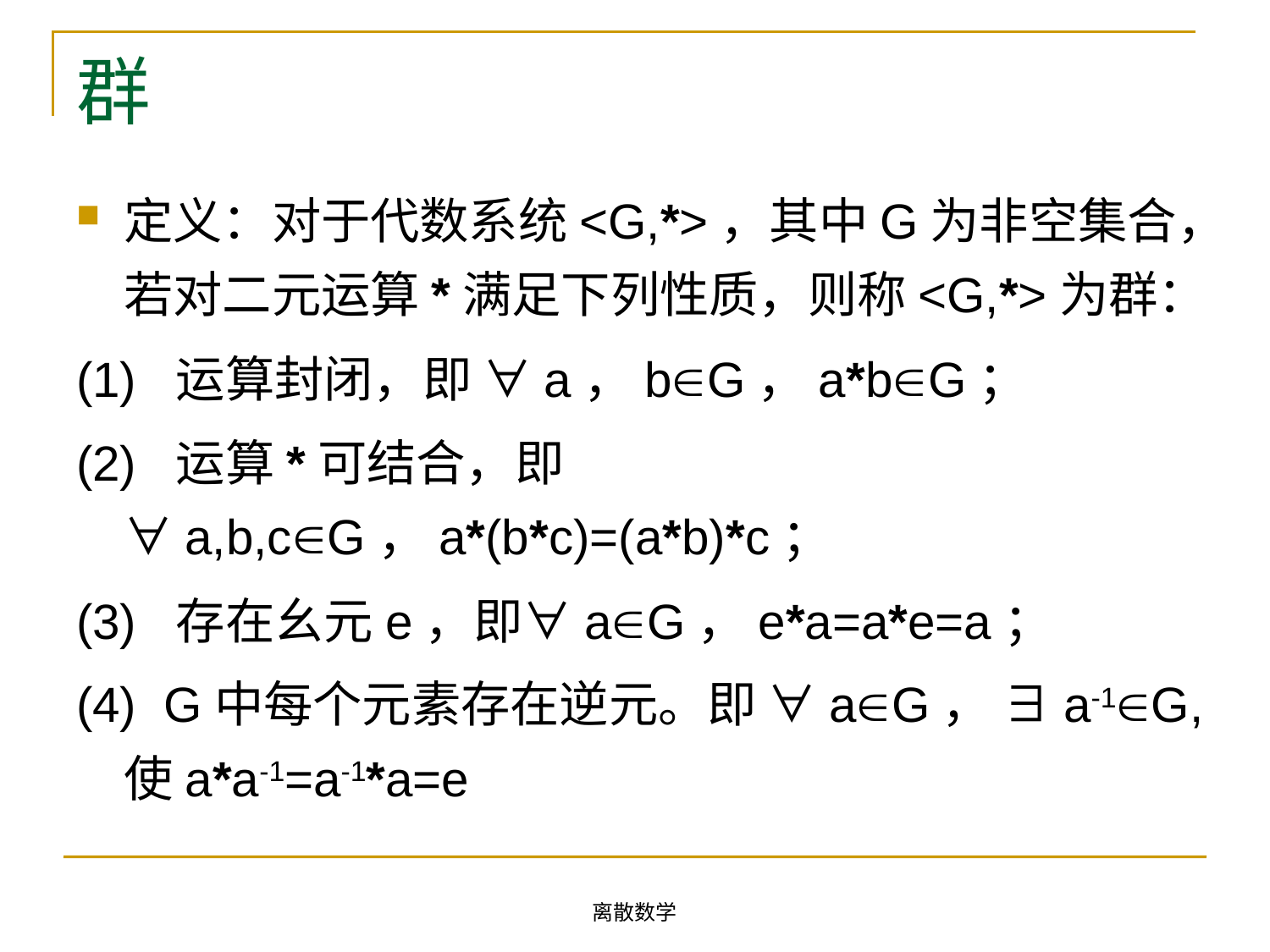

# 群
定义：对于代数系统<G,*>，其中G为非空集合，若对二元运算*满足下列性质，则称<G,*>为群：
(1)  运算封闭，即 ∀a，b∈G，a*b∈G；
(2)  运算*可结合，即∀a,b,c∈G，a*(b*c)=(a*b)*c；
(3)  存在幺元e，即∀a∈G，e*a=a*e=a；
(4)  G中每个元素存在逆元。即 ∀a∈G， ∃a-1∈G,使a*a-1=a-1*a=e

56
离散数学